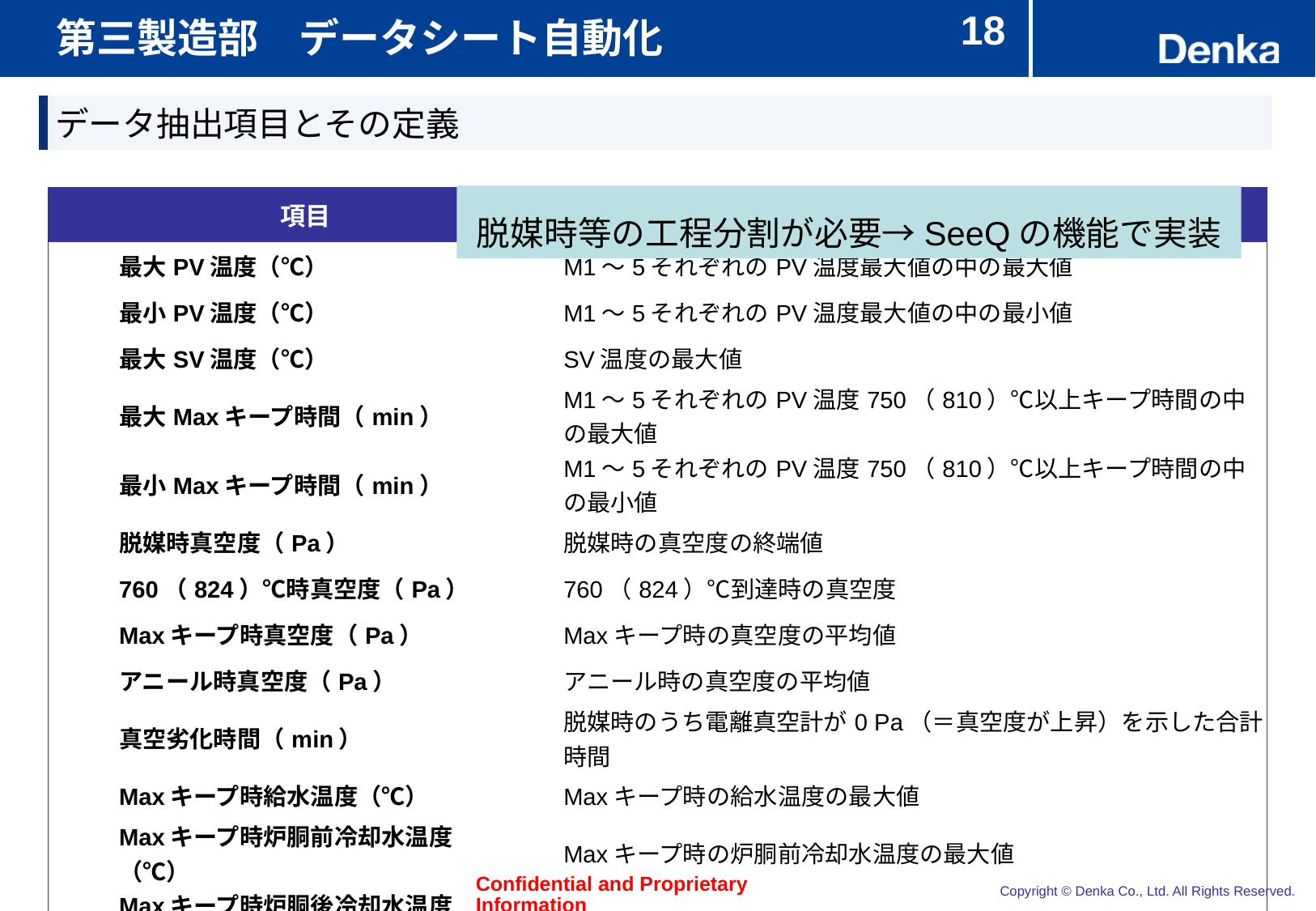

# 第三製造部　データシート自動化
18
データ抽出項目とその定義

脱媒時等の工程分割が必要→SeeQの機能で実装
| 項目 | 定義 |
| --- | --- |
| 最大PV温度（℃） | M1～5それぞれのPV温度最大値の中の最大値 |
| 最小PV温度（℃） | M1～5それぞれのPV温度最大値の中の最小値 |
| 最大SV温度（℃） | SV温度の最大値 |
| 最大Maxキープ時間（min） | M1～5それぞれのPV温度750（810）℃以上キープ時間の中の最大値 |
| 最小Maxキープ時間（min） | M1～5それぞれのPV温度750（810）℃以上キープ時間の中の最小値 |
| 脱媒時真空度（Pa） | 脱媒時の真空度の終端値 |
| 760（824）℃時真空度（Pa） | 760（824）℃到達時の真空度 |
| Maxキープ時真空度（Pa） | Maxキープ時の真空度の平均値 |
| アニール時真空度（Pa） | アニール時の真空度の平均値 |
| 真空劣化時間（min） | 脱媒時のうち電離真空計が0 Pa（＝真空度が上昇）を示した合計時間 |
| Maxキープ時給水温度（℃） | Maxキープ時の給水温度の最大値 |
| Maxキープ時炉胴前冷却水温度（℃） | Maxキープ時の炉胴前冷却水温度の最大値 |
| Maxキープ時炉胴後冷却水温度（℃） | Maxキープ時の炉胴後冷却水温度の最大値 |